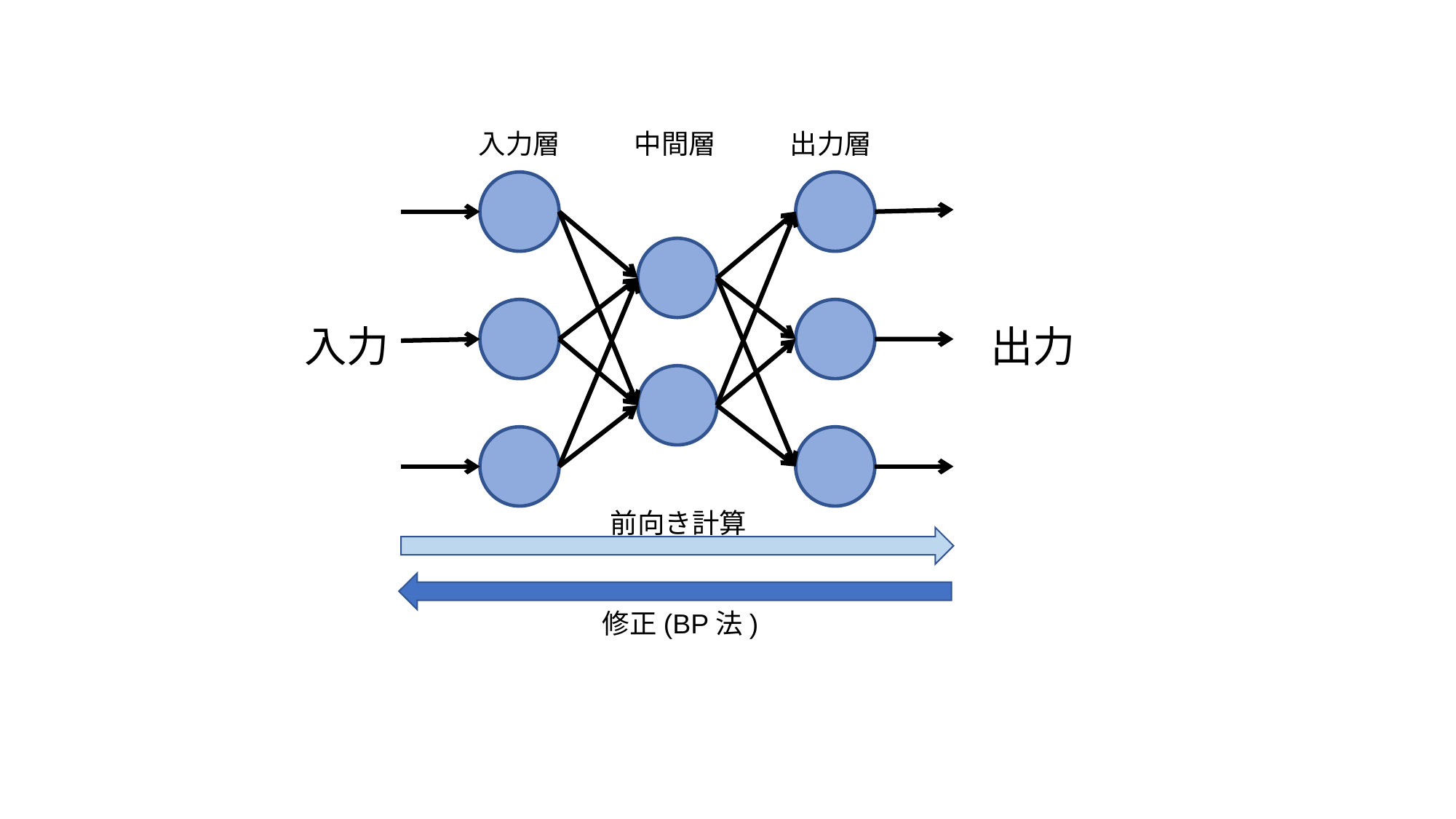

入力層
中間層
出力層

入力
出力

前向き計算

修正(BP法)